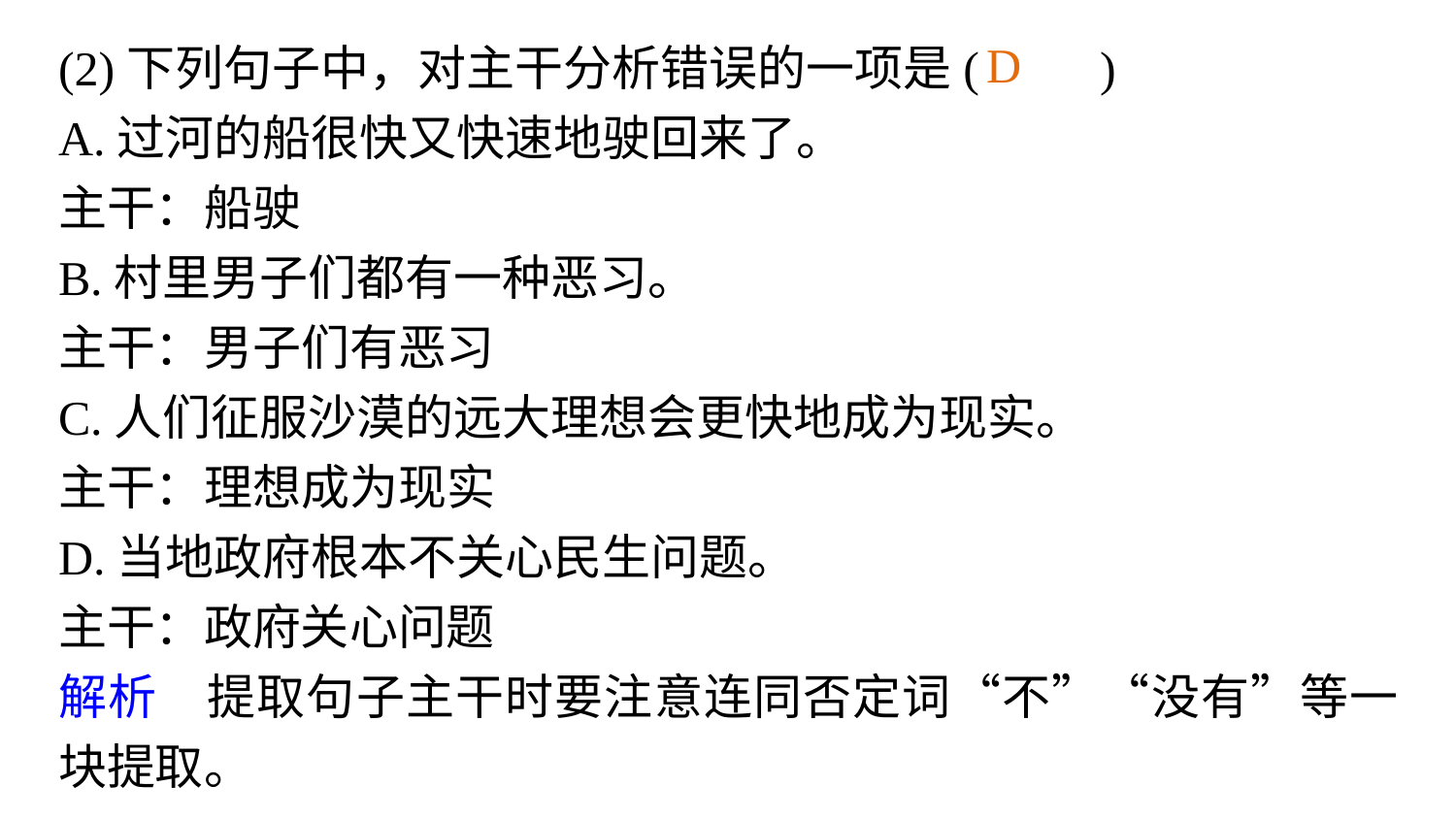

(2)下列句子中，对主干分析错误的一项是(　　)
A.过河的船很快又快速地驶回来了。
主干：船驶
B.村里男子们都有一种恶习。
主干：男子们有恶习
C.人们征服沙漠的远大理想会更快地成为现实。
主干：理想成为现实
D.当地政府根本不关心民生问题。
主干：政府关心问题
解析　提取句子主干时要注意连同否定词“不”“没有”等一块提取。
D